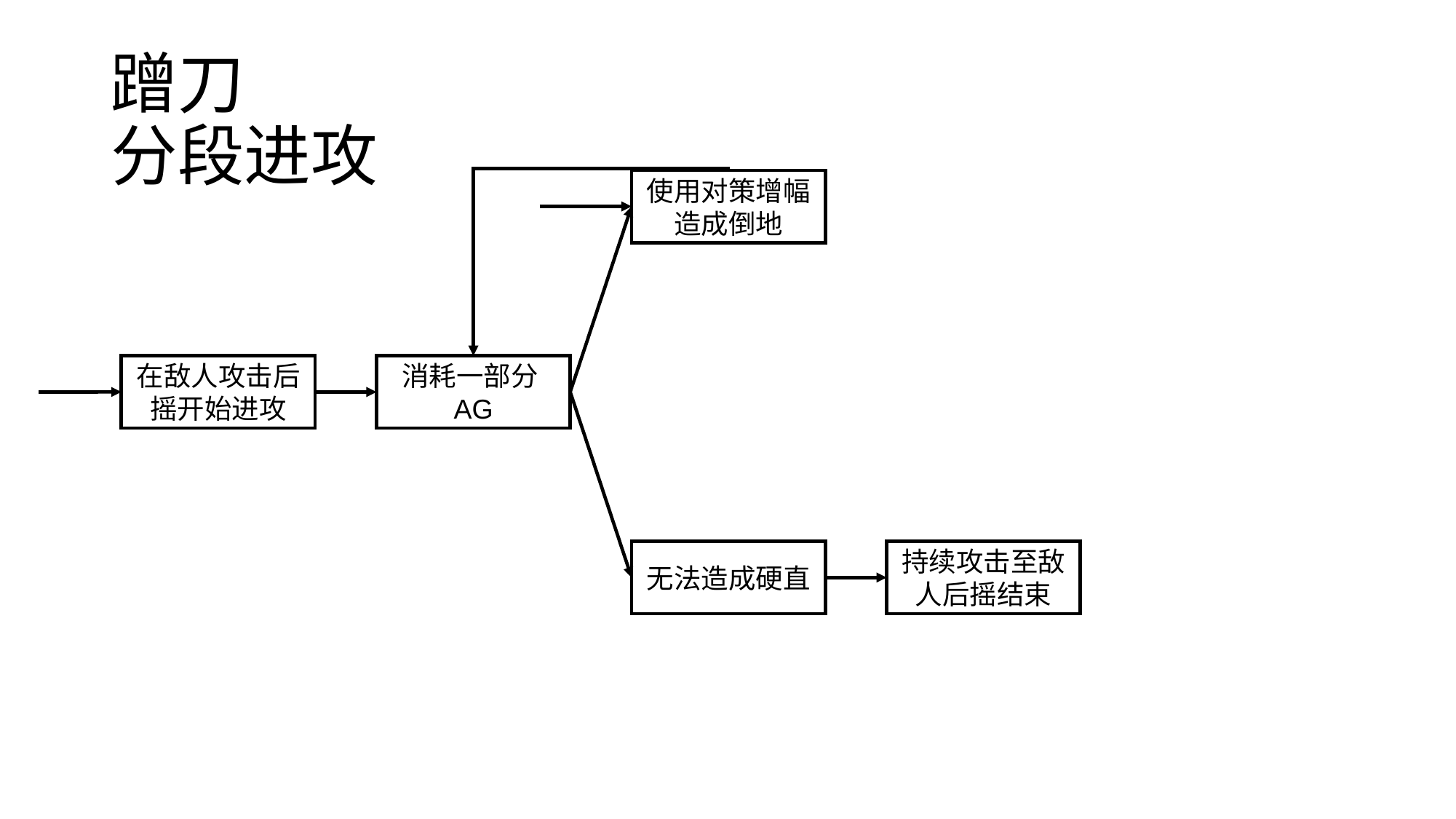

# 蹭刀 分段进攻
使用对策增幅造成倒地
消耗一部分AG
在敌人攻击后摇开始进攻
持续攻击至敌人后摇结束
无法造成硬直